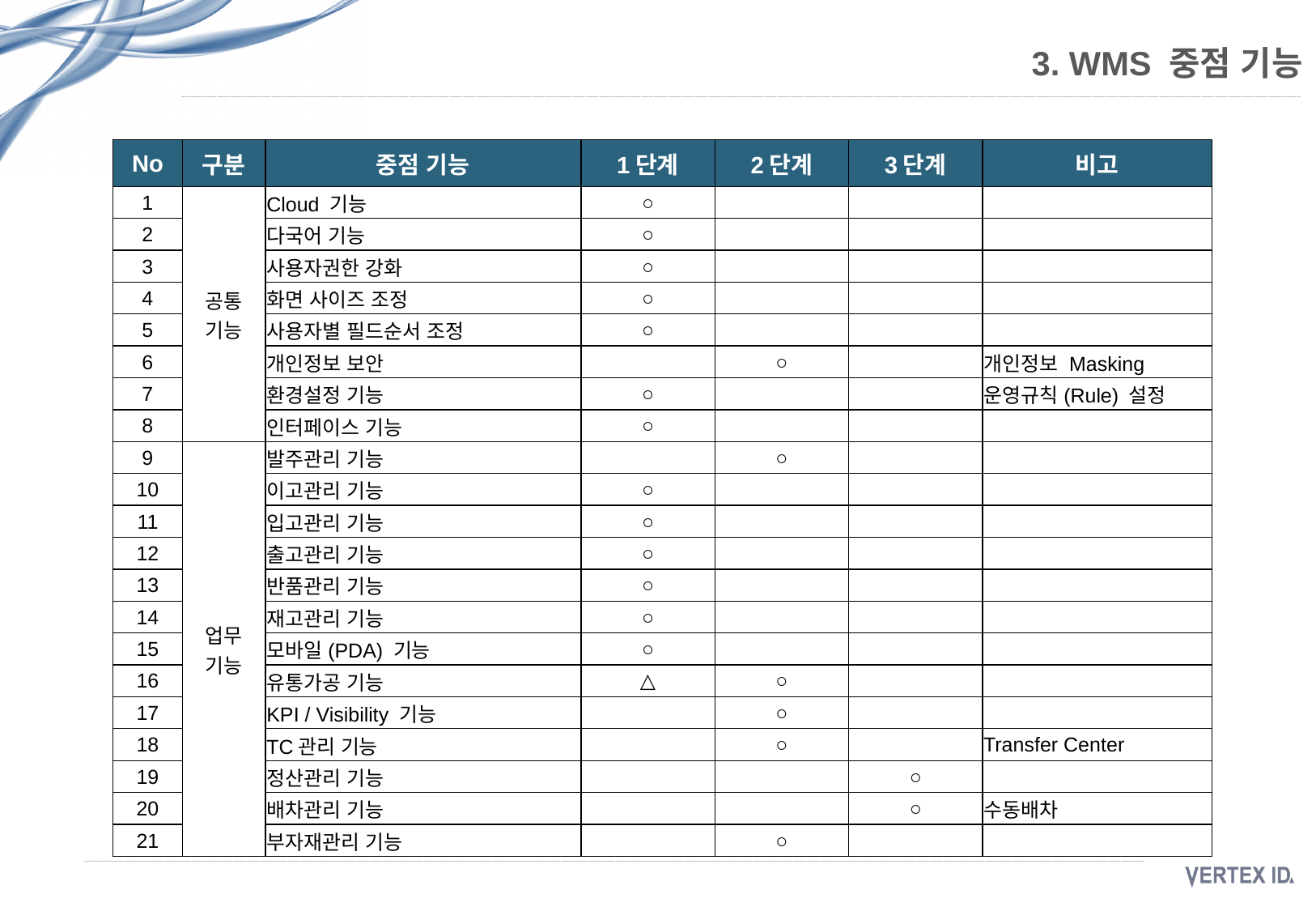

# 3. WMS 중점 기능
| No | 구분 | 중점 기능 | 1단계 | 2단계 | 3단계 | 비고 |
| --- | --- | --- | --- | --- | --- | --- |
| 1 | 공통 기능 | Cloud 기능 | ○ |  |  |  |
| 2 |  | 다국어 기능 | ○ |  |  |  |
| 3 |  | 사용자권한 강화 | ○ |  |  |  |
| 4 |  | 화면 사이즈 조정 | ○ |  |  |  |
| 5 |  | 사용자별 필드순서 조정 | ○ |  |  |  |
| 6 |  | 개인정보 보안 |  | ○ |  | 개인정보 Masking |
| 7 |  | 환경설정 기능 | ○ |  |  | 운영규칙(Rule) 설정 |
| 8 |  | 인터페이스 기능 | ○ |  |  |  |
| 9 | 업무 기능 | 발주관리 기능 |  | ○ |  |  |
| 10 |  | 이고관리 기능 | ○ |  |  |  |
| 11 |  | 입고관리 기능 | ○ |  |  |  |
| 12 |  | 출고관리 기능 | ○ |  |  |  |
| 13 |  | 반품관리 기능 | ○ |  |  |  |
| 14 |  | 재고관리 기능 | ○ |  |  |  |
| 15 |  | 모바일(PDA) 기능 | ○ |  |  |  |
| 16 |  | 유통가공 기능 | △ | ○ |  |  |
| 17 |  | KPI / Visibility 기능 |  | ○ |  |  |
| 18 |  | TC관리 기능 |  | ○ |  | Transfer Center |
| 19 |  | 정산관리 기능 |  |  | ○ |  |
| 20 |  | 배차관리 기능 |  |  | ○ | 수동배차 |
| 21 |  | 부자재관리 기능 |  | ○ |  |  |